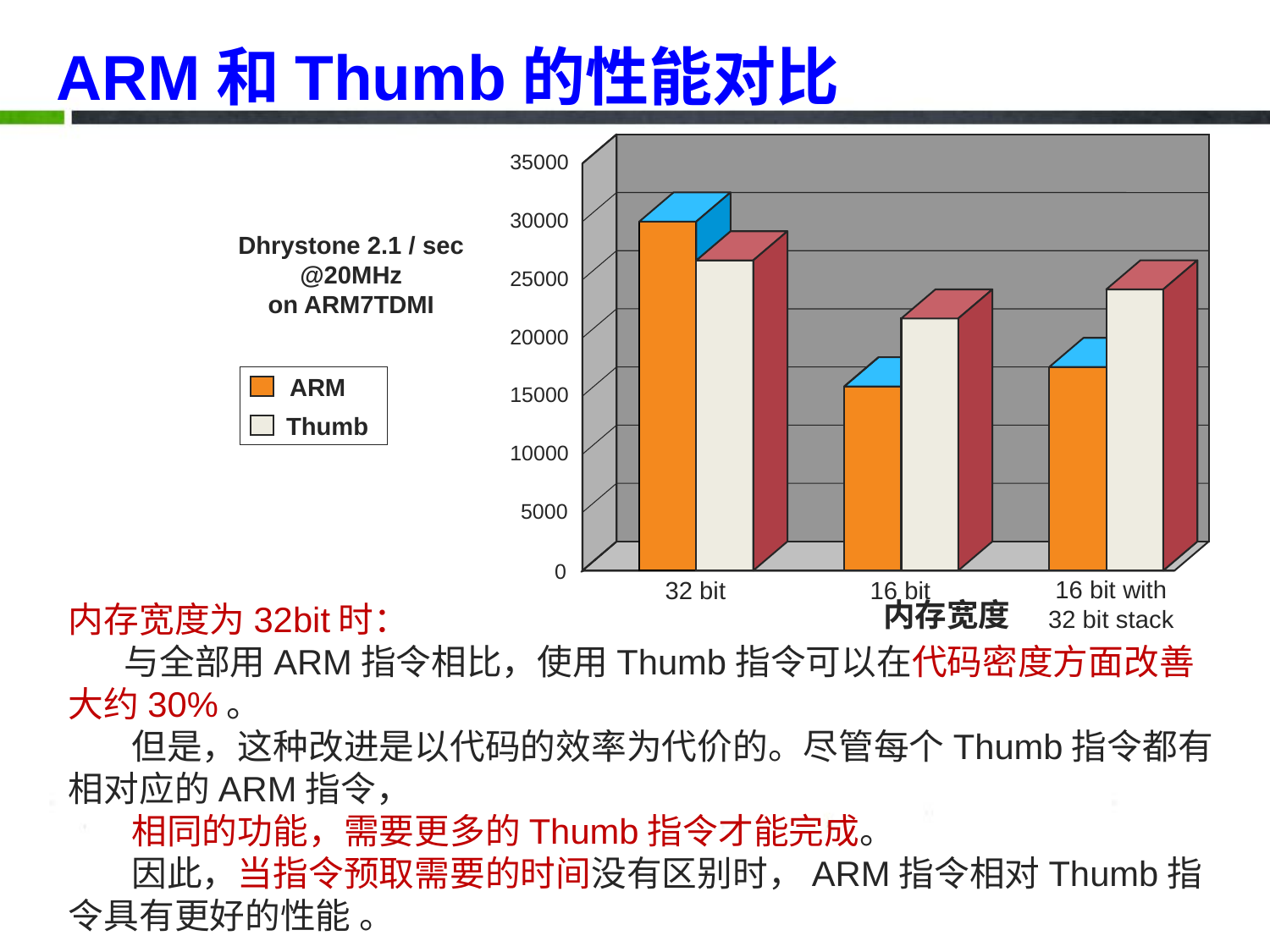

# ARM和Thumb的性能对比

35000
30000
Dhrystone 2.1 / sec
@20MHz
on ARM7TDMI
25000
20000
ARM

15000

Thumb

10000
5000
0
16 bit with
32 bit stack
32 bit
16 bit
内存宽度
内存宽度为32bit时：
      与全部用ARM指令相比，使用Thumb指令可以在代码密度方面改善大约30%。
       但是，这种改进是以代码的效率为代价的。尽管每个Thumb指令都有相对应的ARM指令，
       相同的功能，需要更多的Thumb指令才能完成。
       因此，当指令预取需要的时间没有区别时，ARM指令相对Thumb指令具有更好的性能 。